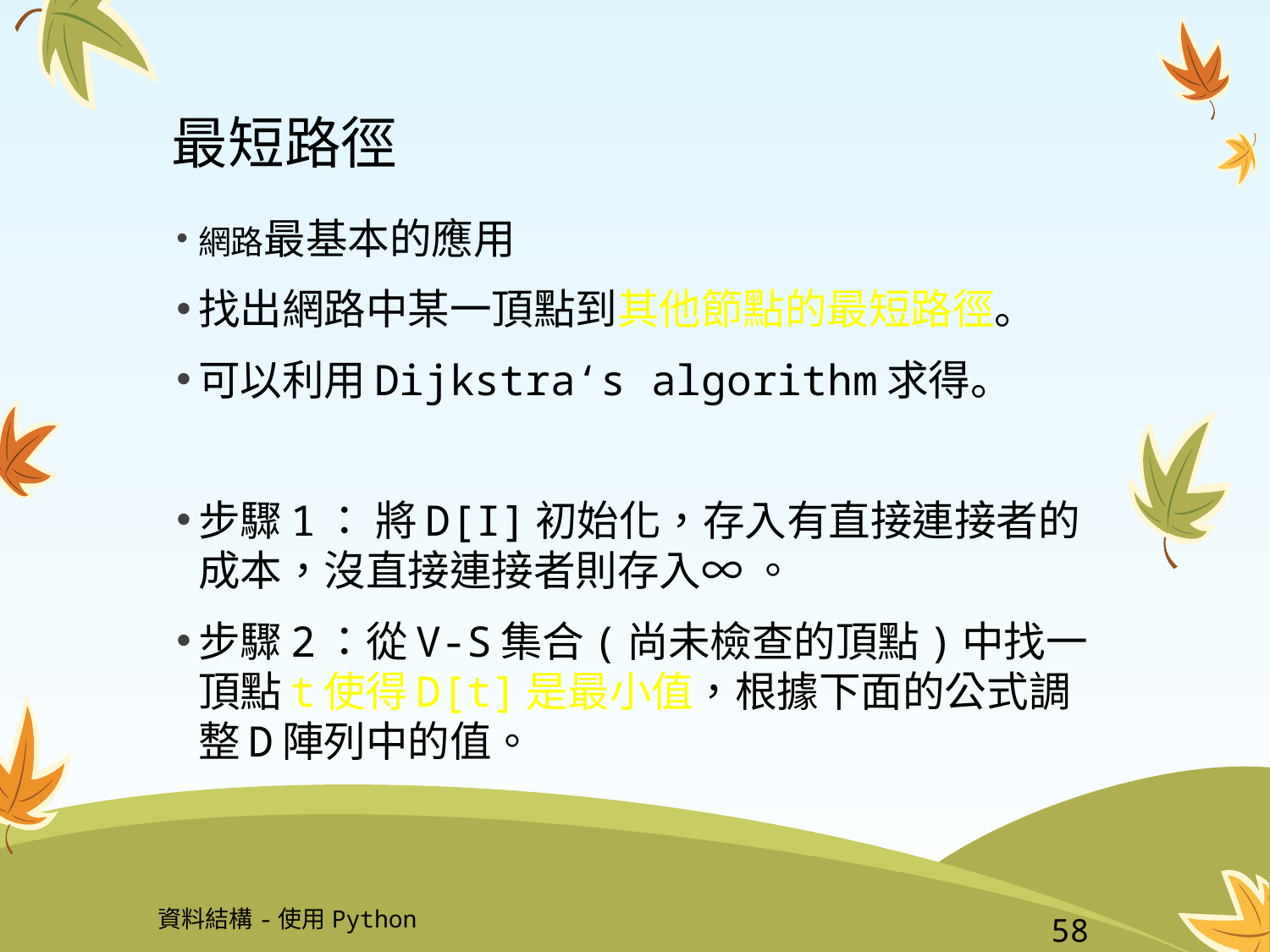

# 最短路徑
網路最基本的應用
找出網路中某一頂點到其他節點的最短路徑。
可以利用Dijkstra‘s algorithm求得。

步驟1： 將D[I]初始化，存入有直接連接者的成本，沒直接連接者則存入∞ 。
步驟2：從V-S集合(尚未檢查的頂點)中找一頂點t使得D[t]是最小值，根據下面的公式調整D陣列中的值。
資料結構-使用Python
58